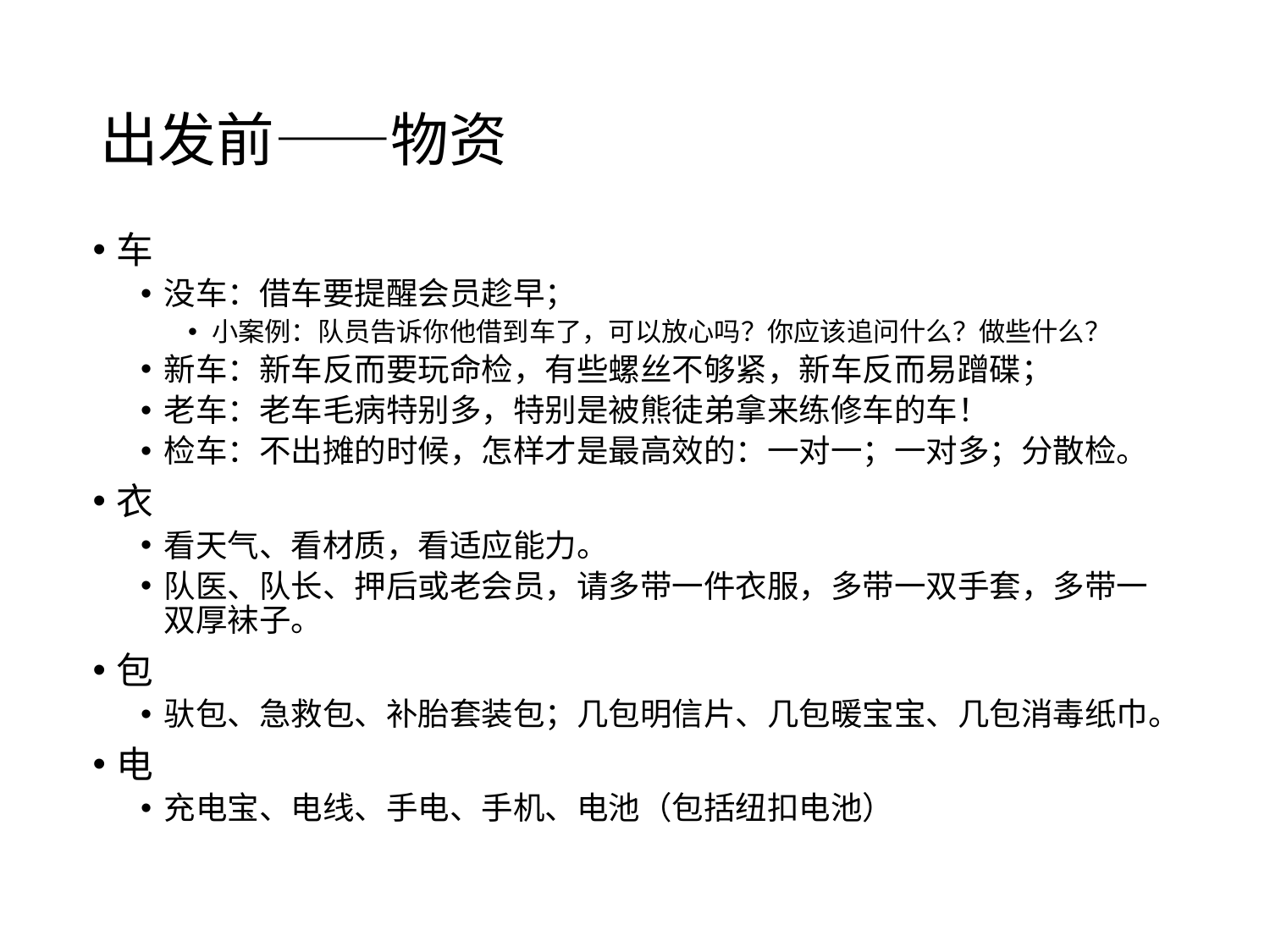

# 出发前——物资
车
没车：借车要提醒会员趁早；
小案例：队员告诉你他借到车了，可以放心吗？你应该追问什么？做些什么？
新车：新车反而要玩命检，有些螺丝不够紧，新车反而易蹭碟；
老车：老车毛病特别多，特别是被熊徒弟拿来练修车的车！
检车：不出摊的时候，怎样才是最高效的：一对一；一对多；分散检。
衣
看天气、看材质，看适应能力。
队医、队长、押后或老会员，请多带一件衣服，多带一双手套，多带一双厚袜子。
包
驮包、急救包、补胎套装包；几包明信片、几包暖宝宝、几包消毒纸巾。
电
充电宝、电线、手电、手机、电池（包括纽扣电池）